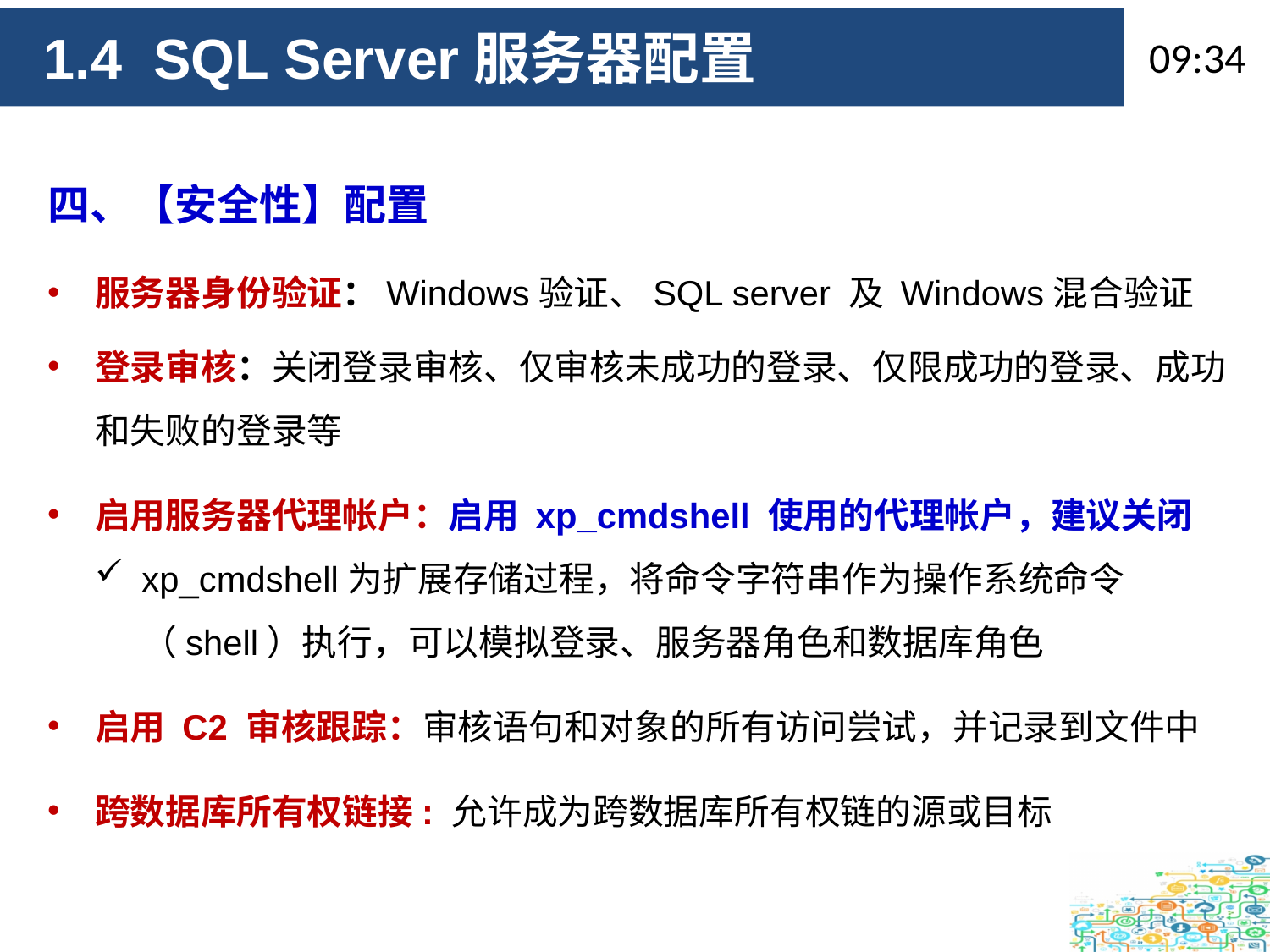

# 1.4  SQL Server服务器配置
09:34
四、【安全性】配置
服务器身份验证：Windows验证、SQL server 及 Windows混合验证
登录审核：关闭登录审核、仅审核未成功的登录、仅限成功的登录、成功和失败的登录等
启用服务器代理帐户：启用 xp_cmdshell 使用的代理帐户，建议关闭
xp_cmdshell为扩展存储过程，将命令字符串作为操作系统命令（shell）执行，可以模拟登录、服务器角色和数据库角色
启用 C2 审核跟踪：审核语句和对象的所有访问尝试，并记录到文件中
跨数据库所有权链接: 允许成为跨数据库所有权链的源或目标